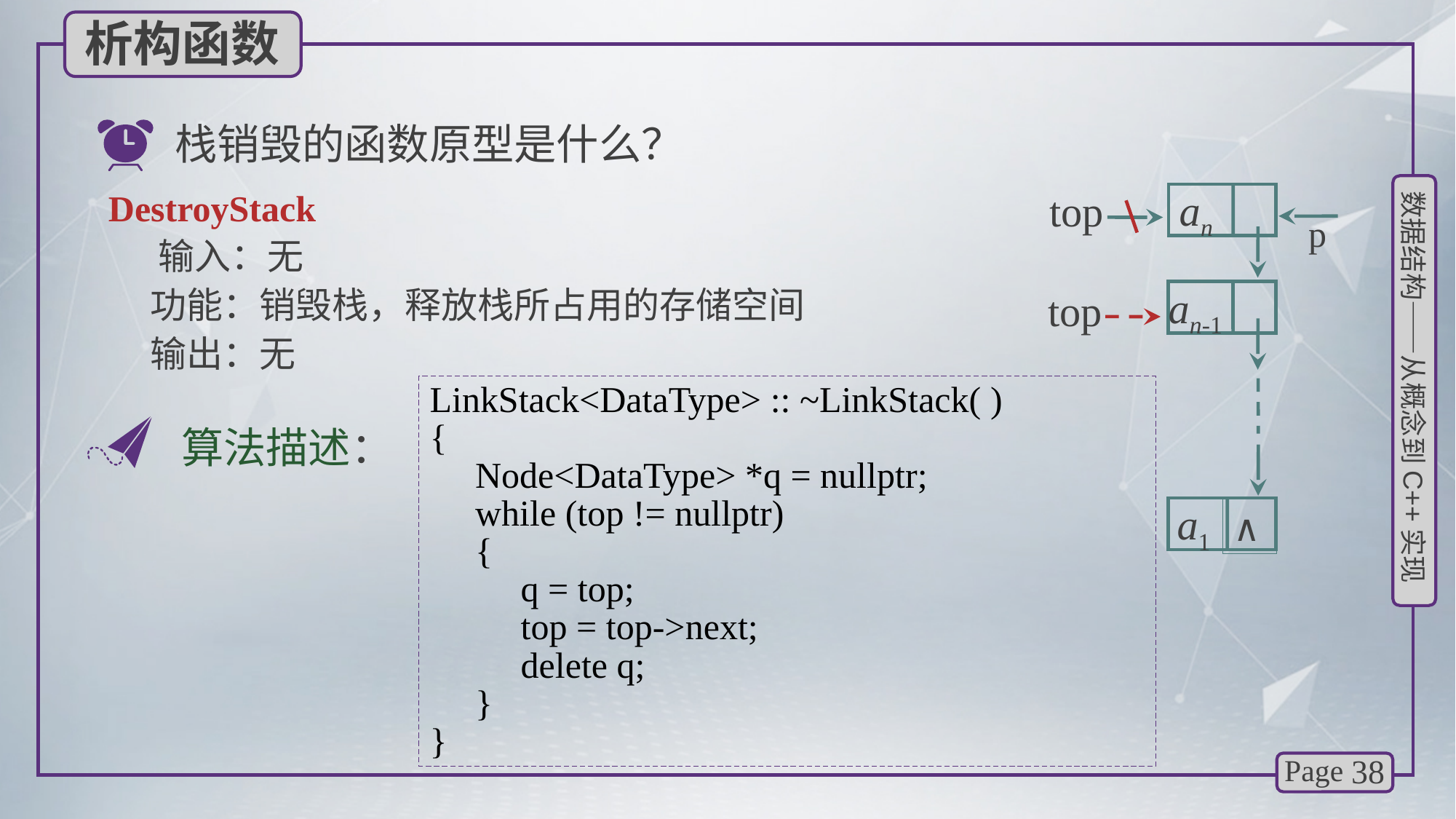

析构函数

栈销毁的函数原型是什么？

DestroyStack
     输入：无
    功能：销毁栈，释放栈所占用的存储空间
    输出：无
an

top

top

p

an-1

LinkStack<DataType> :: ~LinkStack( )
{
     Node<DataType> *q = nullptr;
     while (top != nullptr)
     {
          q = top;
          top = top->next;
          delete q;
     }
}

算法描述：

a1

∧